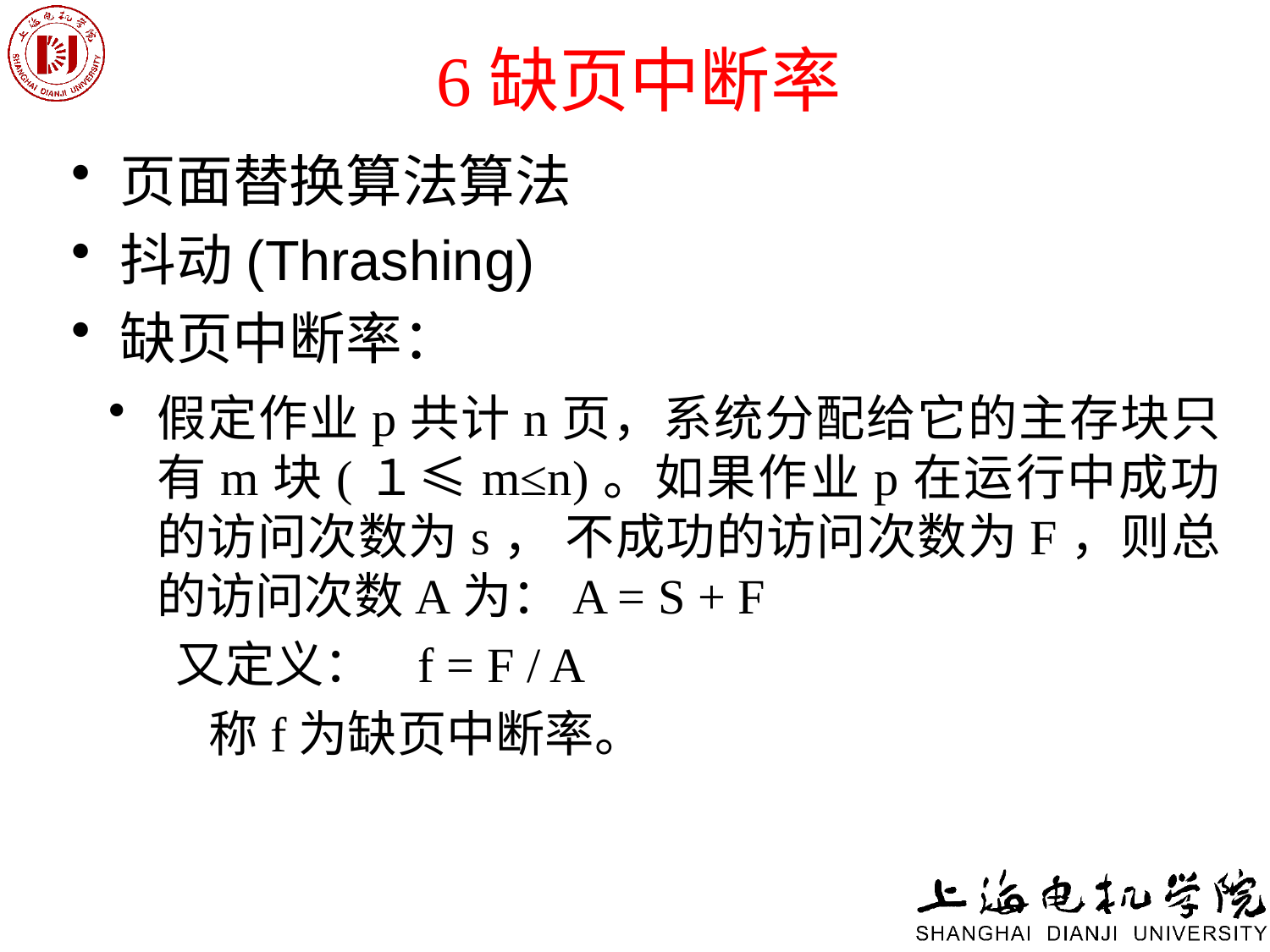

# 6缺页中断率
页面替换算法算法
抖动(Thrashing)
缺页中断率：
假定作业p共计n页，系统分配给它的主存块只有m块(１≤m≤n)。如果作业p在运行中成功的访问次数为s， 不成功的访问次数为F，则总的访问次数A为：A = S + F
     又定义：   f = F / A
        称f为缺页中断率。